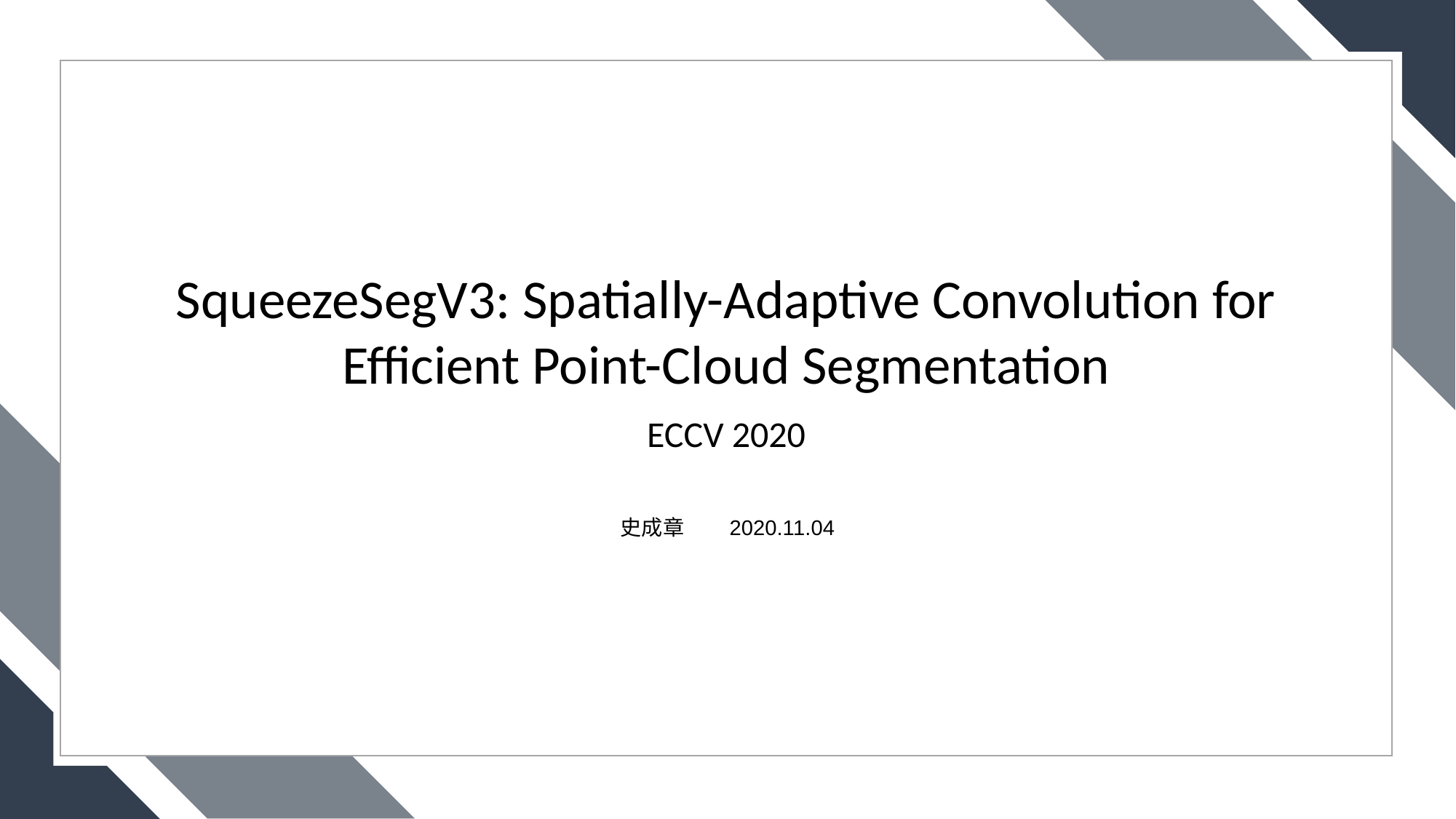

SqueezeSegV3: Spatially-Adaptive Convolution for Efficient Point-Cloud Segmentation

ECCV 2020
史成章	2020.11.04